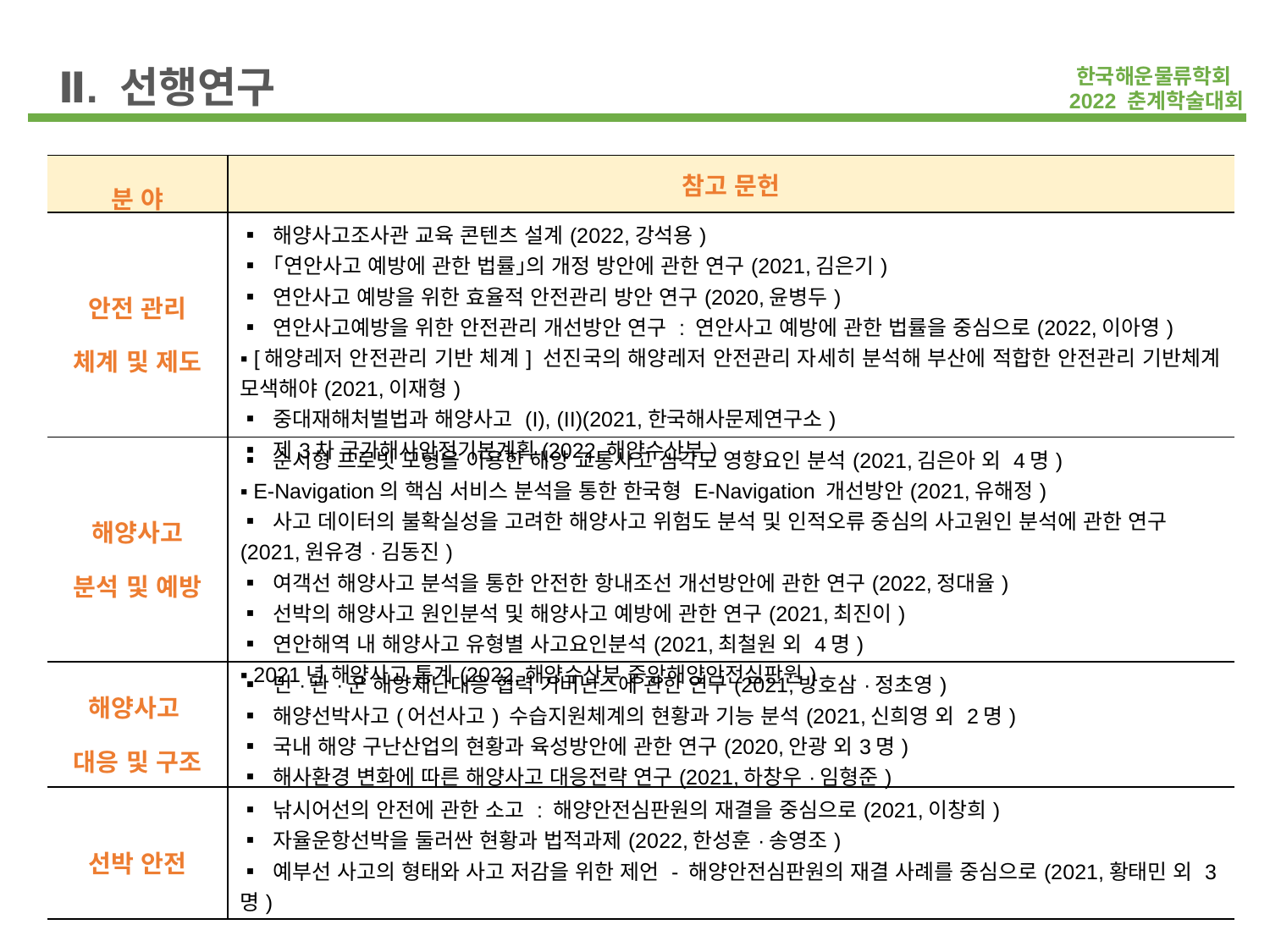

Ⅱ. 선행연구
한국해운물류학회
2022 춘계학술대회
| 분 야 | 참고 문헌 |
| --- | --- |
| 안전 관리 체계 및 제도 | ▪ 해양사고조사관 교육 콘텐츠 설계(2022,강석용) ▪ ｢연안사고 예방에 관한 법률｣의 개정 방안에 관한 연구(2021,김은기) ▪ 연안사고 예방을 위한 효율적 안전관리 방안 연구(2020,윤병두) ▪ 연안사고예방을 위한 안전관리 개선방안 연구 : 연안사고 예방에 관한 법률을 중심으로(2022,이아영) ▪ [해양레저 안전관리 기반 체계] 선진국의 해양레저 안전관리 자세히 분석해 부산에 적합한 안전관리 기반체계 모색해야(2021,이재형) ▪ 중대재해처벌법과 해양사고 (I), (II)(2021,한국해사문제연구소) ▪ 제3차 국가해사안전기본계획(2022,해양수산부) |
| 해양사고 분석 및 예방 | ▪ 순서형 프로빗 모형을 이용한 해양 교통사고 심각도 영향요인 분석(2021,김은아 외 4명) ▪ E-Navigation의 핵심 서비스 분석을 통한 한국형 E-Navigation 개선방안(2021,유해정) ▪ 사고 데이터의 불확실성을 고려한 해양사고 위험도 분석 및 인적오류 중심의 사고원인 분석에 관한 연구(2021,원유경·김동진) ▪ 여객선 해양사고 분석을 통한 안전한 항내조선 개선방안에 관한 연구(2022,정대율) ▪ 선박의 해양사고 원인분석 및 해양사고 예방에 관한 연구(2021,최진이) ▪ 연안해역 내 해양사고 유형별 사고요인분석(2021,최철원 외 4명) ▪ 2021년 해양사고 통계(2022,해양수산부 중앙해양안전심판원) |
| 해양사고 대응 및 구조 | ▪ 민·관·군 해양재난대응 협력 거버넌스에 관한 연구(2021,방호삼·정초영) ▪ 해양선박사고(어선사고) 수습지원체계의 현황과 기능 분석(2021,신희영 외 2명) ▪ 국내 해양 구난산업의 현황과 육성방안에 관한 연구(2020,안광 외3명) ▪ 해사환경 변화에 따른 해양사고 대응전략 연구(2021,하창우·임형준) |
| 선박 안전 | ▪ 낚시어선의 안전에 관한 소고 : 해양안전심판원의 재결을 중심으로(2021,이창희) ▪ 자율운항선박을 둘러싼 현황과 법적과제(2022,한성훈·송영조) ▪ 예부선 사고의 형태와 사고 저감을 위한 제언 - 해양안전심판원의 재결 사례를 중심으로(2021,황태민 외 3명) |